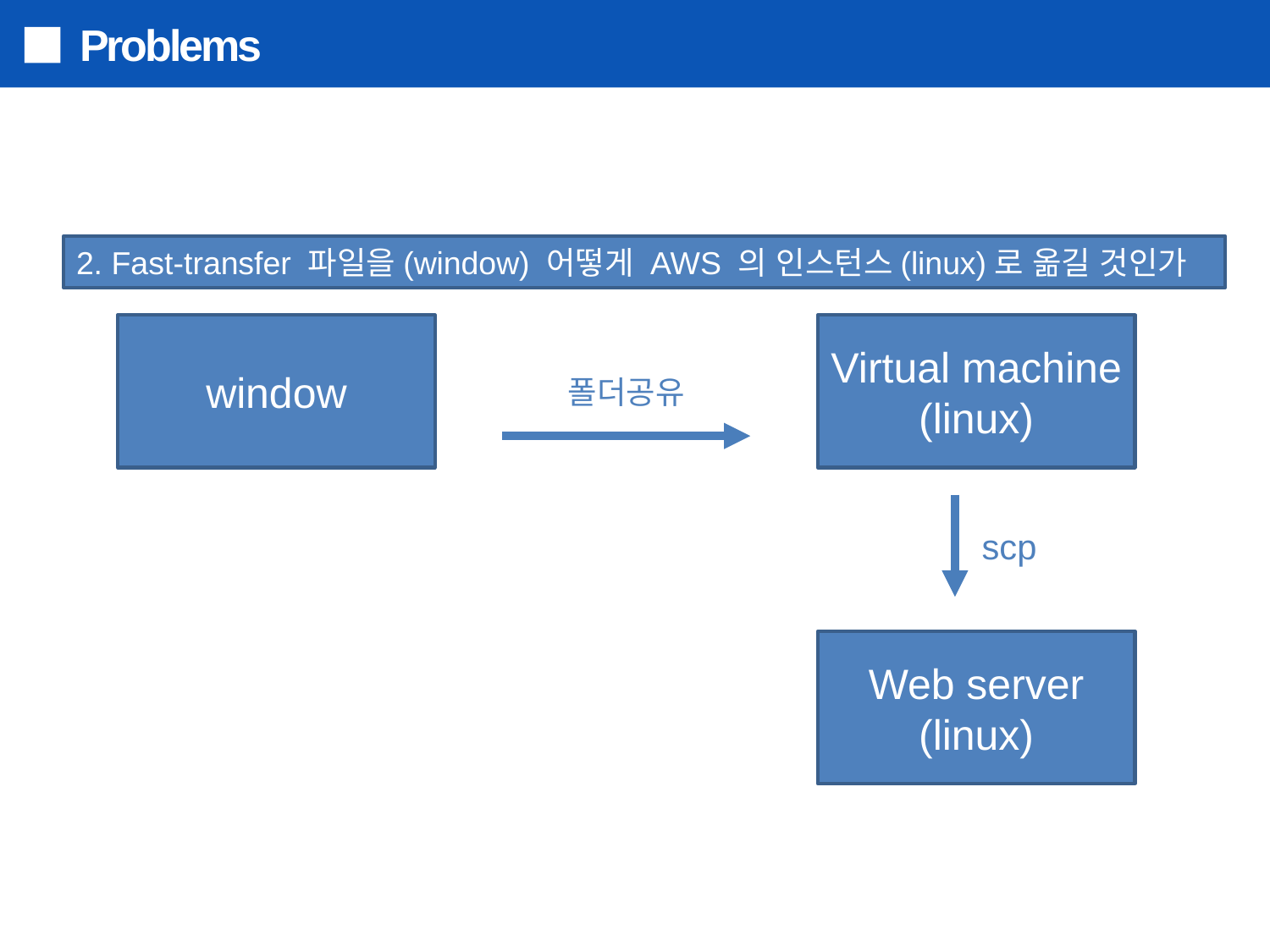

Problems
2. Fast-transfer 파일을(window) 어떻게 AWS 의 인스턴스(linux)로 옮길 것인가
window
Virtual machine
(linux)
폴더공유
scp
Web server
(linux)